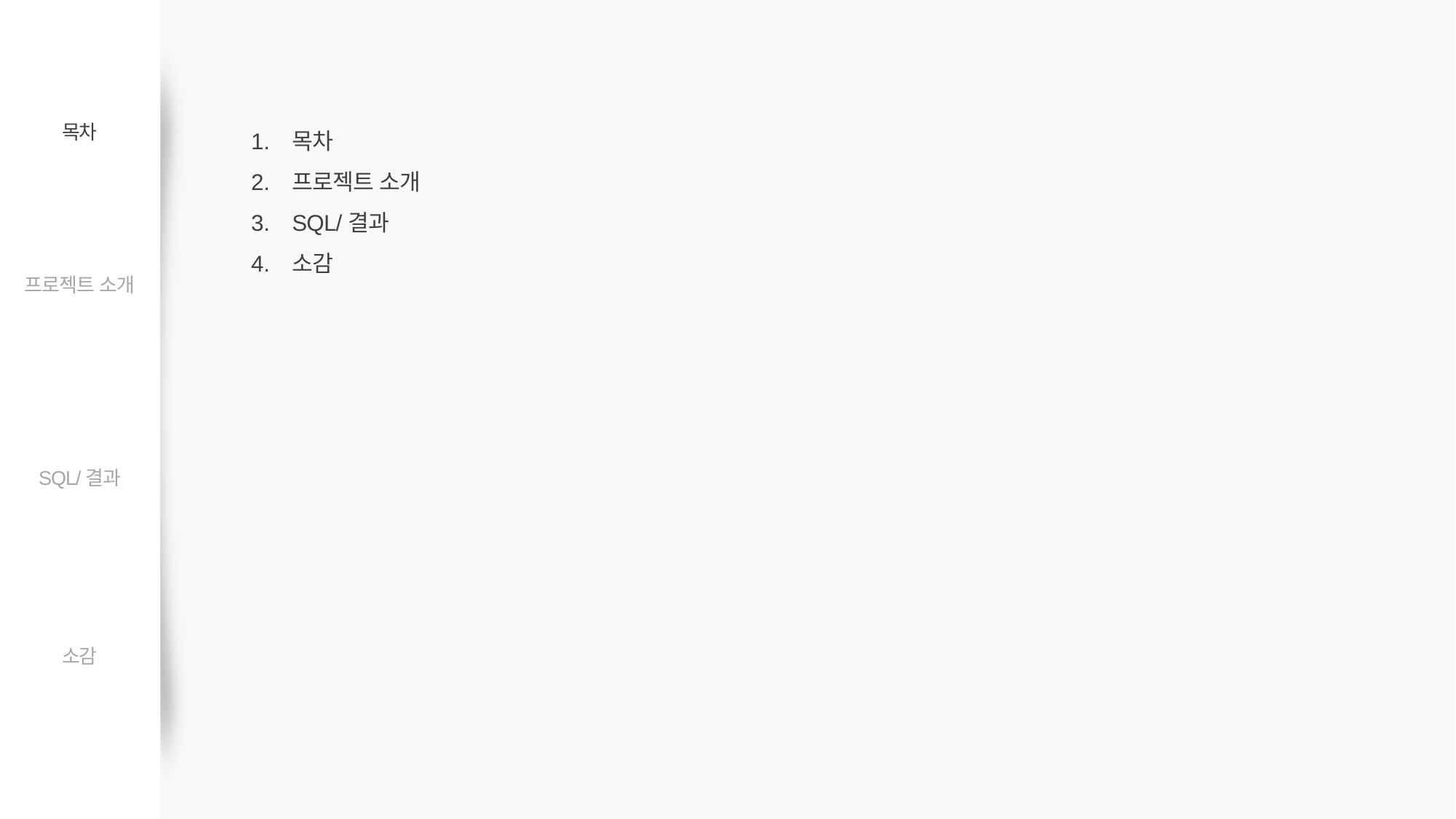

목차
목차
프로젝트 소개
SQL/결과
소감
프로젝트 소개

SQL/결과
소감